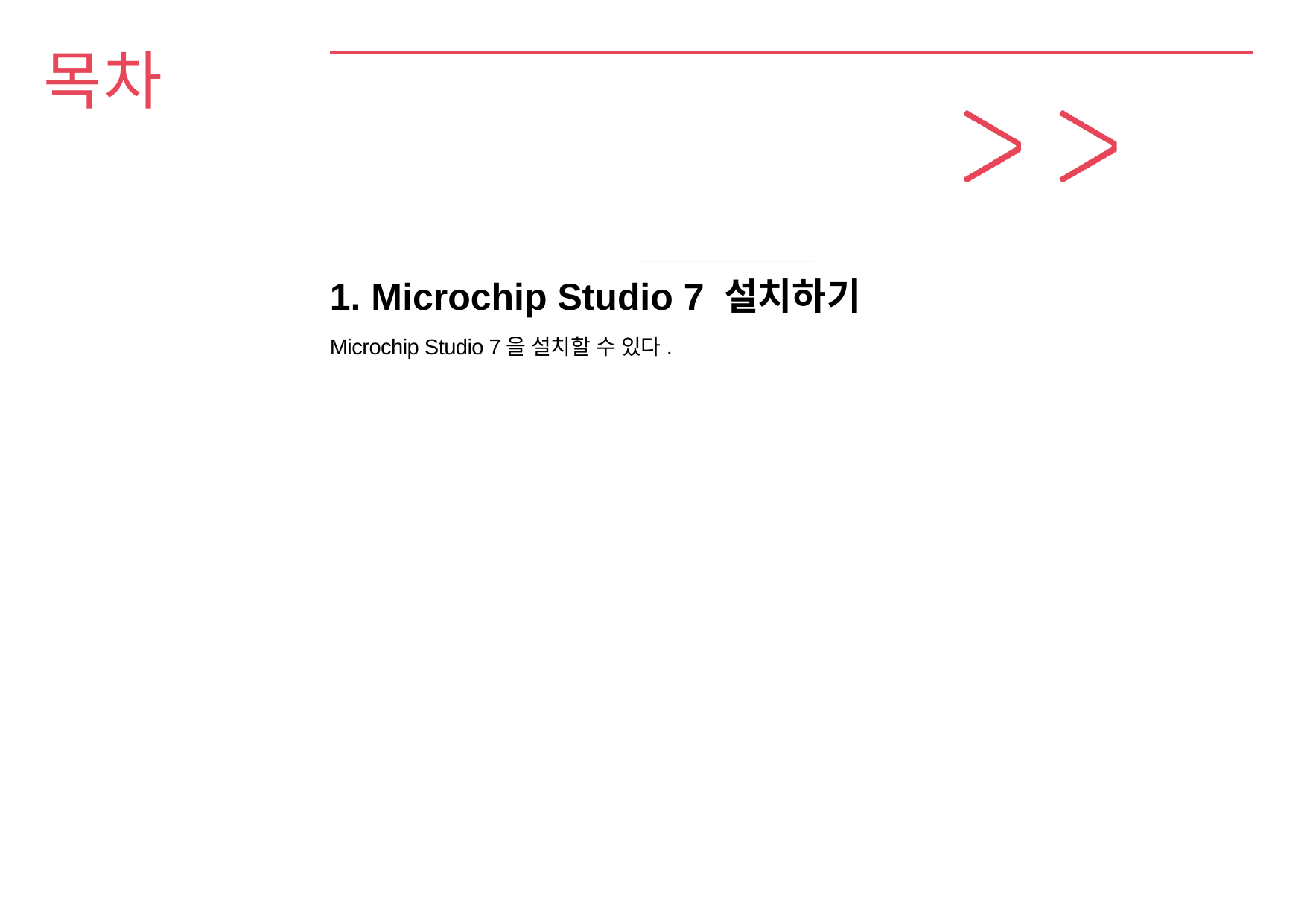

# 목차
1. Microchip Studio 7 설치하기
Microchip Studio 7을 설치할 수 있다.